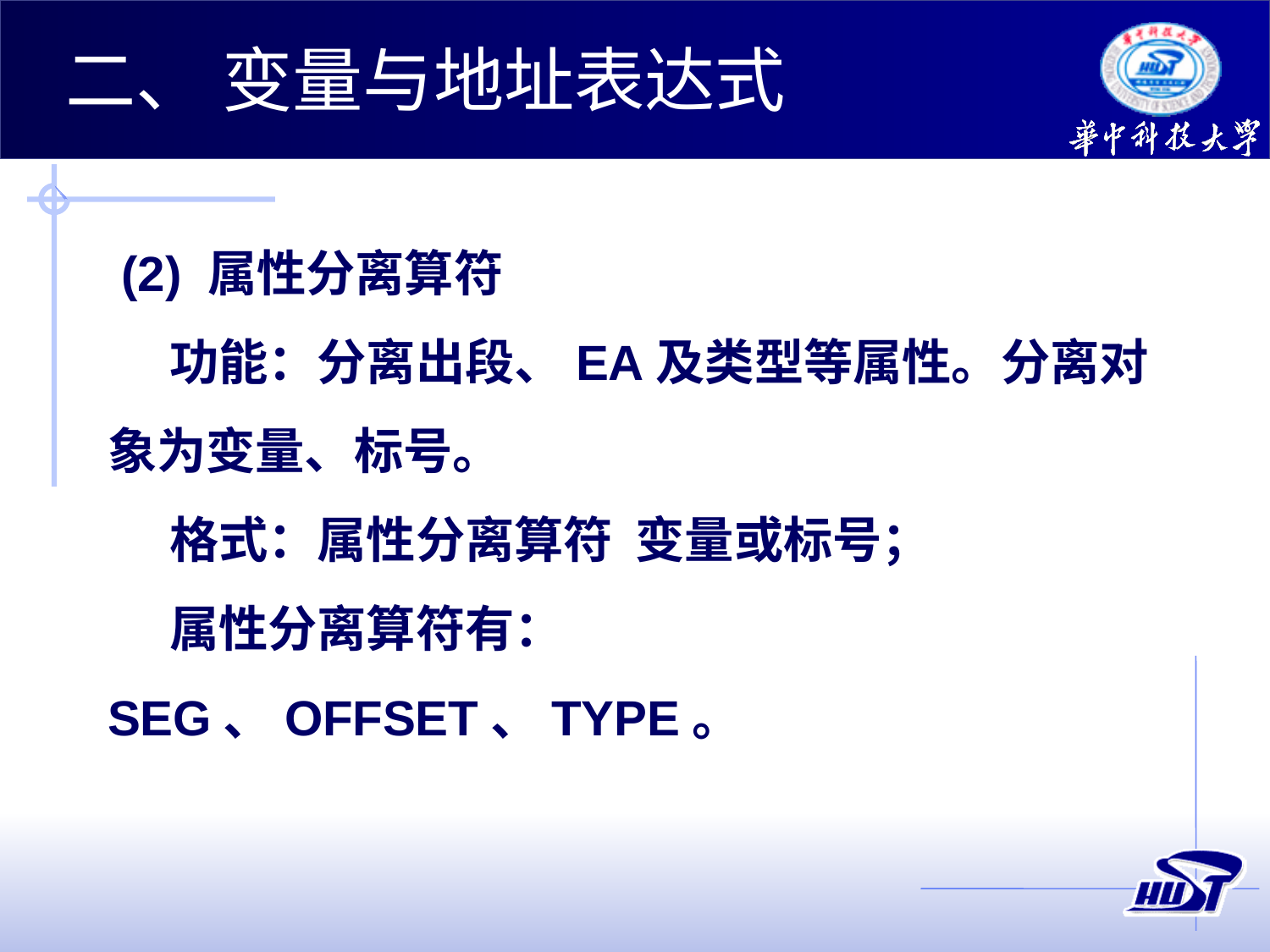

二、 变量与地址表达式
 (2) 属性分离算符
功能：分离出段、EA及类型等属性。分离对象为变量、标号。
格式：属性分离算符  变量或标号；
属性分离算符有：SEG、OFFSET、TYPE。